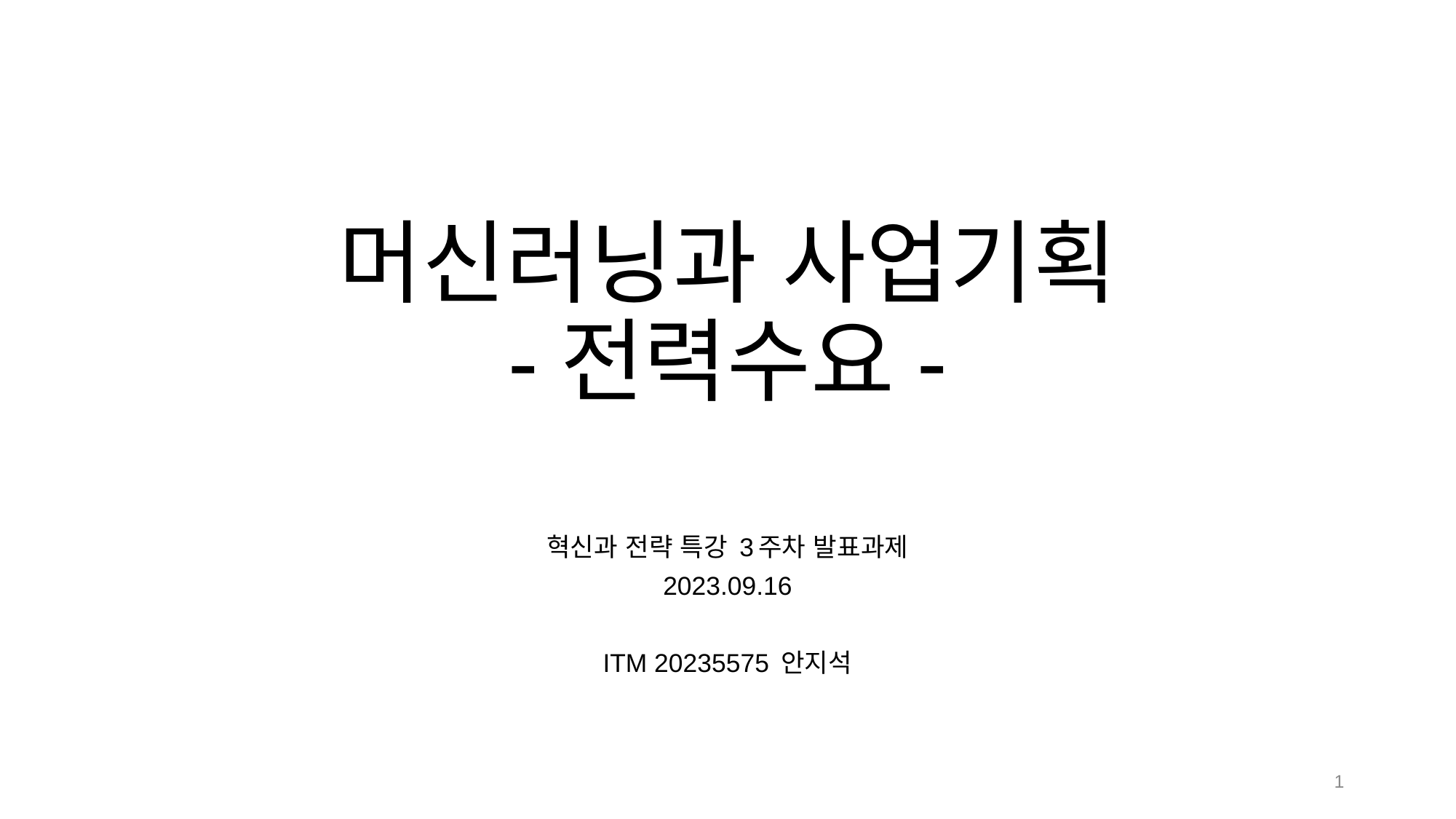

# 머신러닝과 사업기획 -전력수요-

혁신과 전략 특강 3주차 발표과제
2023.09.16

ITM 20235575 안지석
1